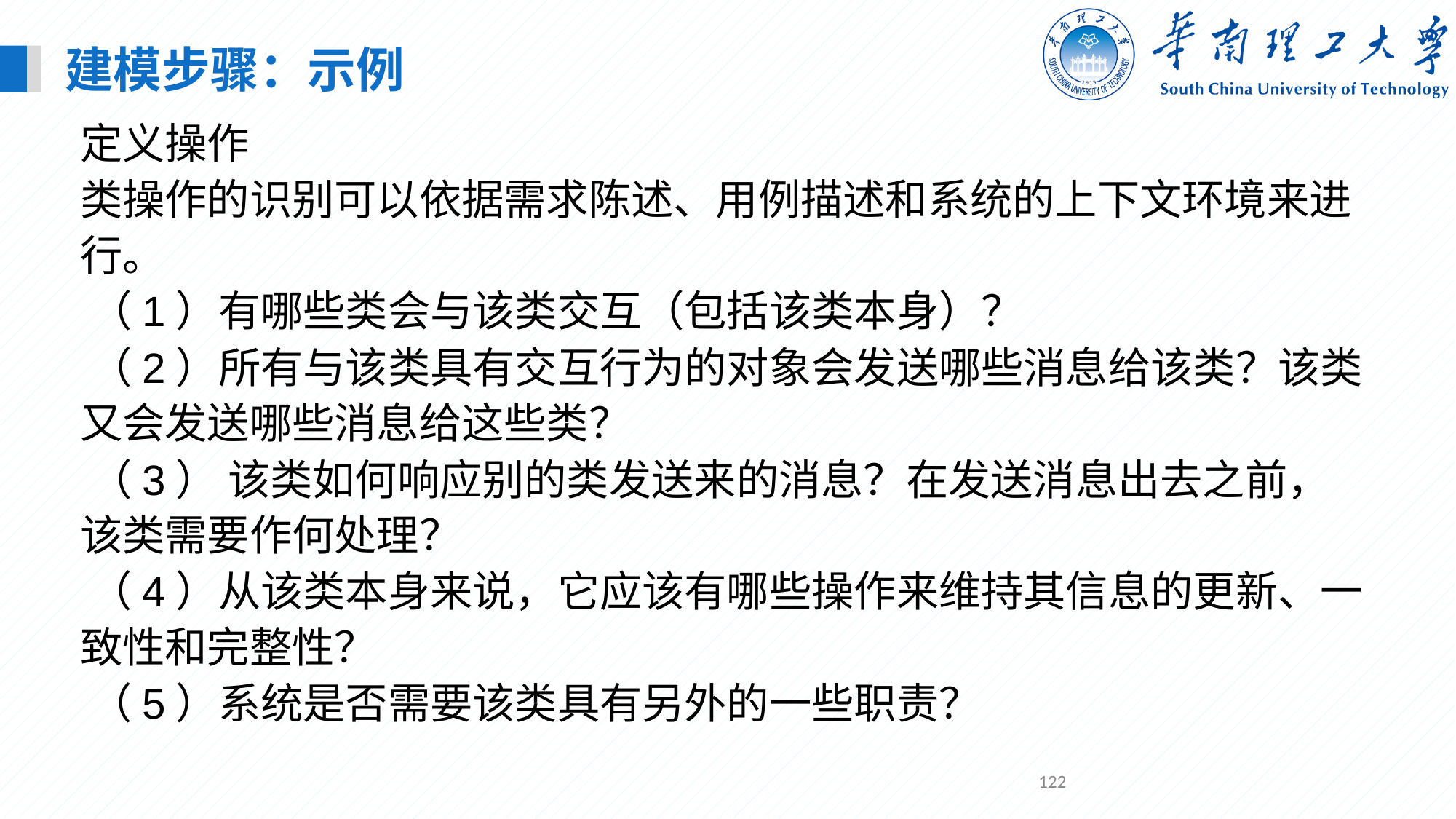

建模步骤：示例
# 定义操作 类操作的识别可以依据需求陈述、用例描述和系统的上下文环境来进行。 （1）有哪些类会与该类交互（包括该类本身）？ （2）所有与该类具有交互行为的对象会发送哪些消息给该类？该类又会发送哪些消息给这些类？ （3） 该类如何响应别的类发送来的消息？在发送消息出去之前，该类需要作何处理？ （4）从该类本身来说，它应该有哪些操作来维持其信息的更新、一致性和完整性？ （5）系统是否需要该类具有另外的一些职责？
122